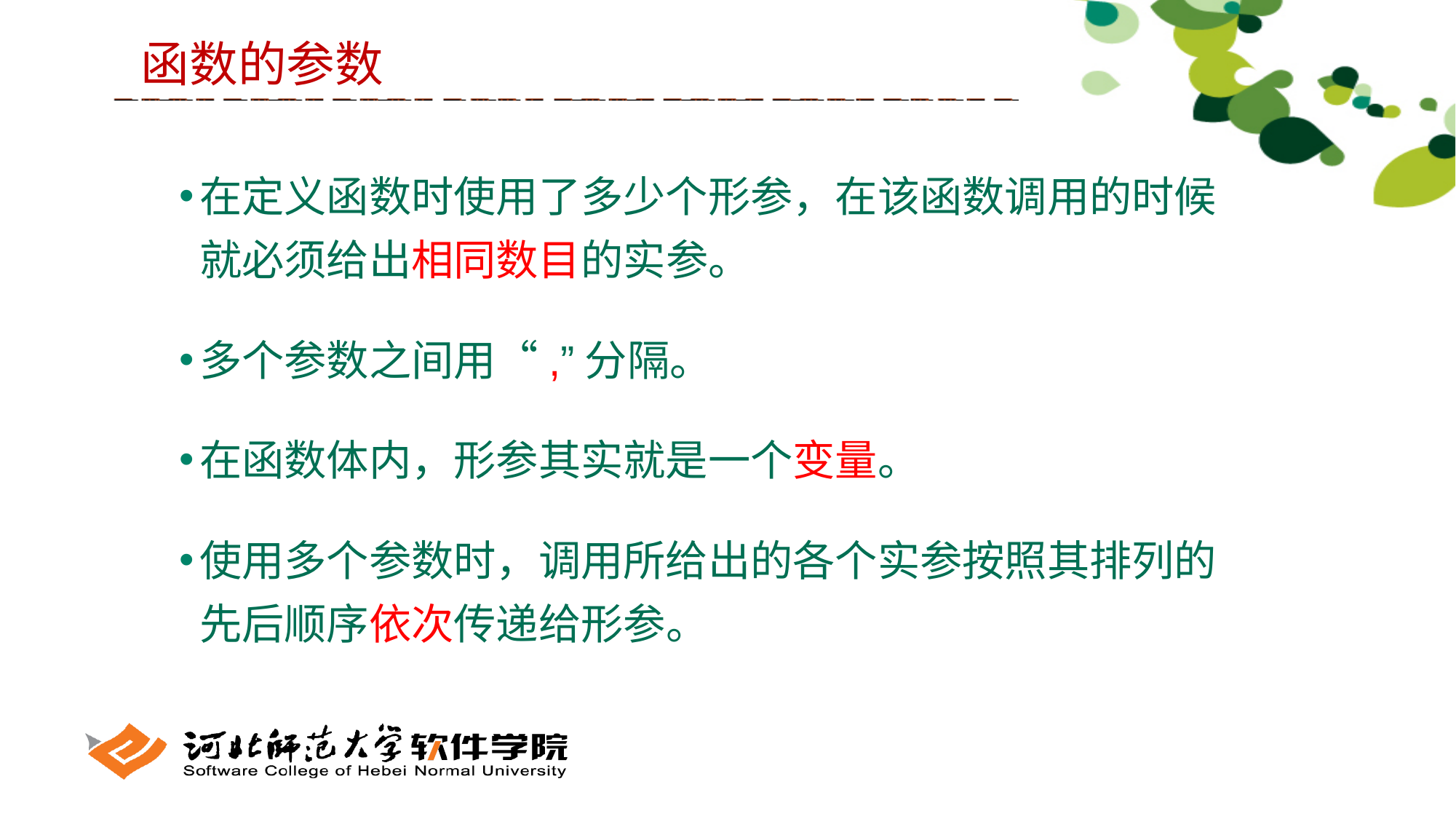

函数的参数
在定义函数时使用了多少个形参，在该函数调用的时候就必须给出相同数目的实参。
多个参数之间用“,”分隔。
在函数体内，形参其实就是一个变量。
使用多个参数时，调用所给出的各个实参按照其排列的先后顺序依次传递给形参。